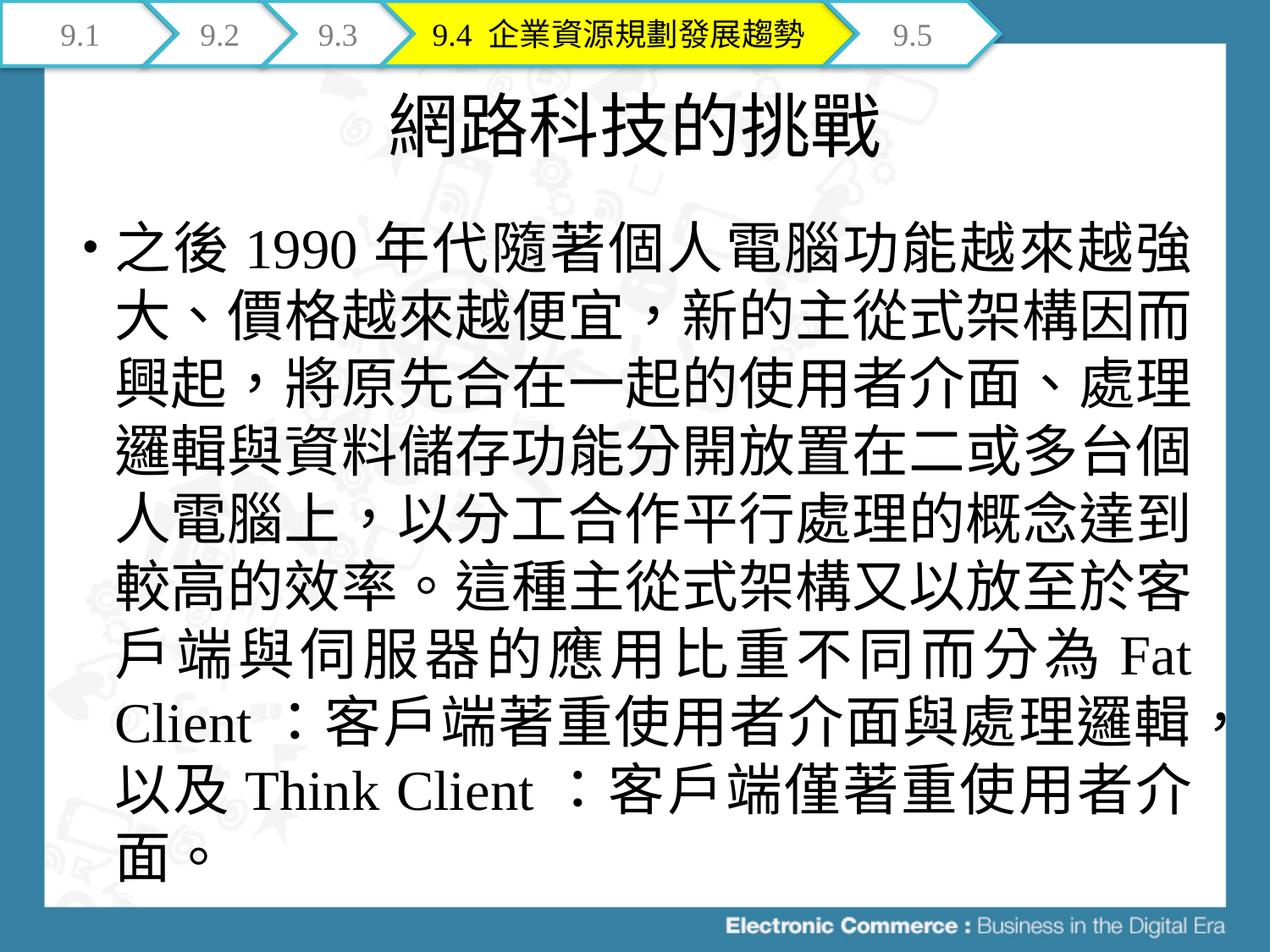

9.1
9.2
9.3
9.4 企業資源規劃發展趨勢
9.5
# 網路科技的挑戰
之後1990年代隨著個人電腦功能越來越強大、價格越來越便宜，新的主從式架構因而興起，將原先合在一起的使用者介面、處理邏輯與資料儲存功能分開放置在二或多台個人電腦上，以分工合作平行處理的概念達到較高的效率。這種主從式架構又以放至於客戶端與伺服器的應用比重不同而分為Fat Client：客戶端著重使用者介面與處理邏輯，以及Think Client：客戶端僅著重使用者介面。